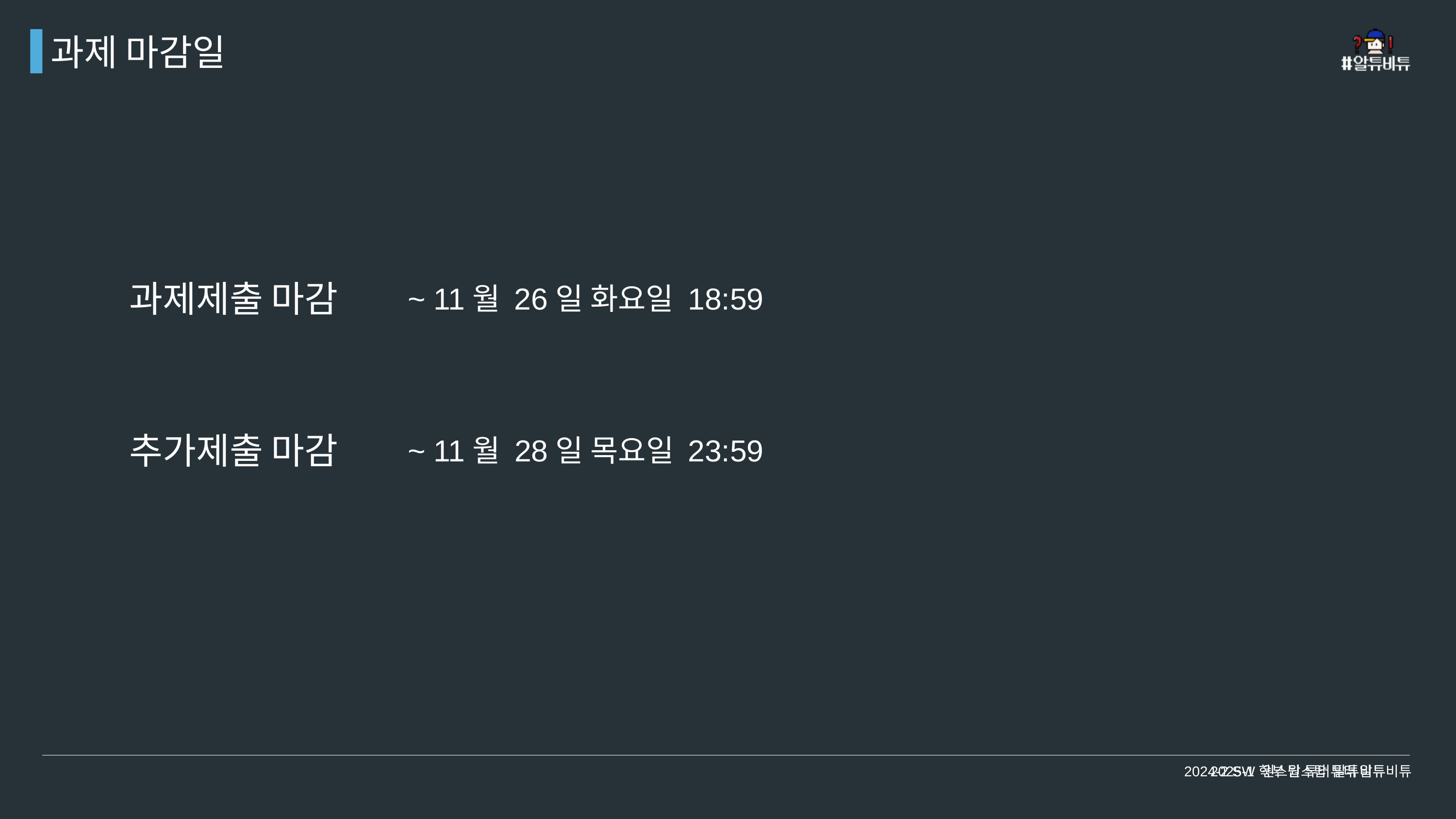

과제 마감일
과제제출 마감
~ 11월 26일 화요일 18:59
추가제출 마감
~ 11월 28일 목요일 23:59
2024-2 SW학부 원스탑 튜터 알튜비튜